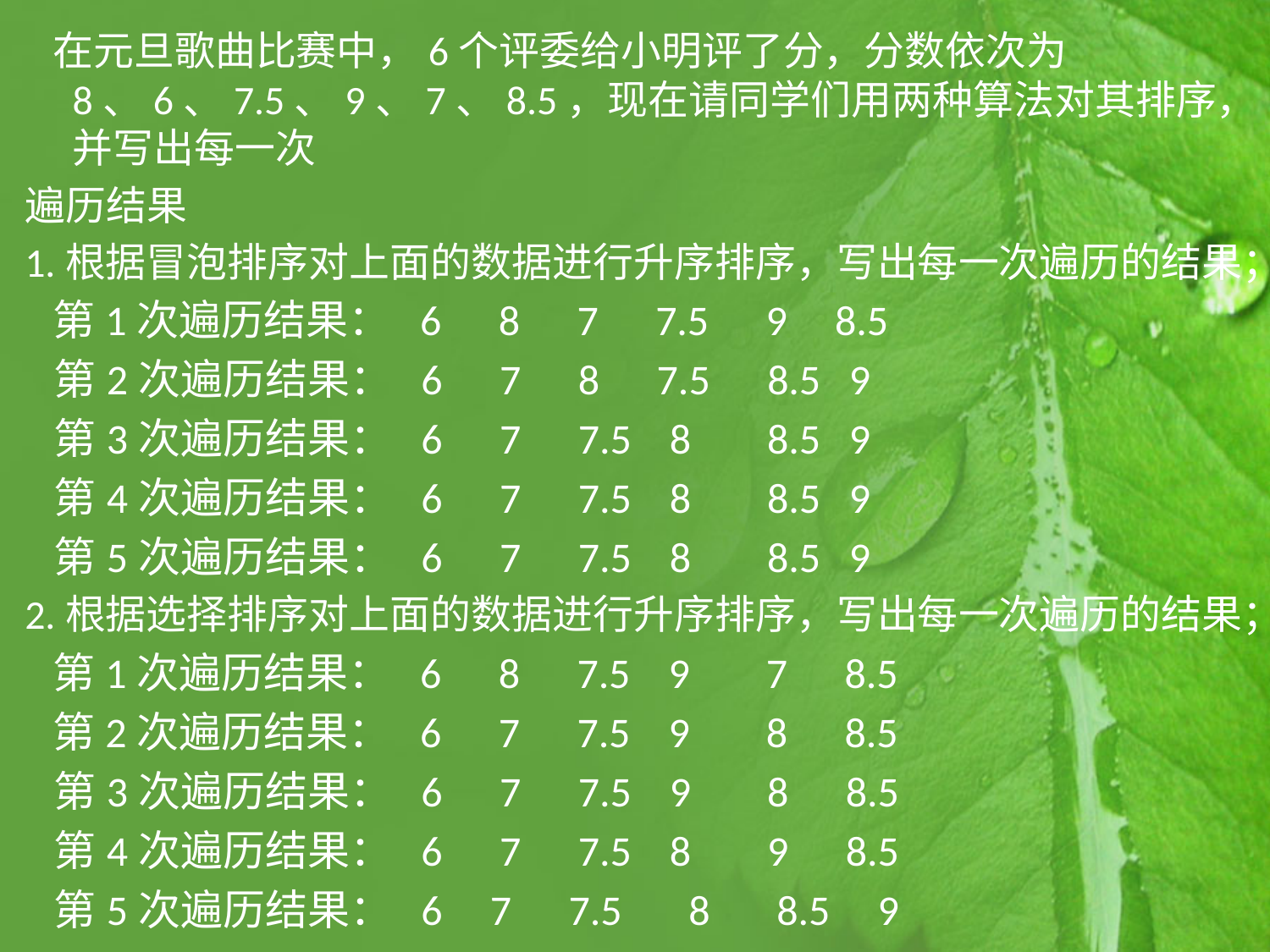

在元旦歌曲比赛中，6个评委给小明评了分，分数依次为8、6、7.5、9、7、8.5，现在请同学们用两种算法对其排序，并写出每一次
遍历结果
1.根据冒泡排序对上面的数据进行升序排序，写出每一次遍历的结果；
  第1次遍历结果：  6      8      7      7.5      9     8.5
  第2次遍历结果：  6      7      8      7.5      8.5   9
  第3次遍历结果：  6      7      7.5    8        8.5   9
  第4次遍历结果：  6      7      7.5    8        8.5   9
  第5次遍历结果：  6      7      7.5    8        8.5   9
2.根据选择排序对上面的数据进行升序排序，写出每一次遍历的结果；
  第1次遍历结果：  6      8      7.5    9        7      8.5
  第2次遍历结果：  6      7      7.5    9        8      8.5
  第3次遍历结果：  6      7      7.5    9        8      8.5
  第4次遍历结果：  6      7      7.5    8        9      8.5
  第5次遍历结果：  6     7      7.5       8       8.5     9